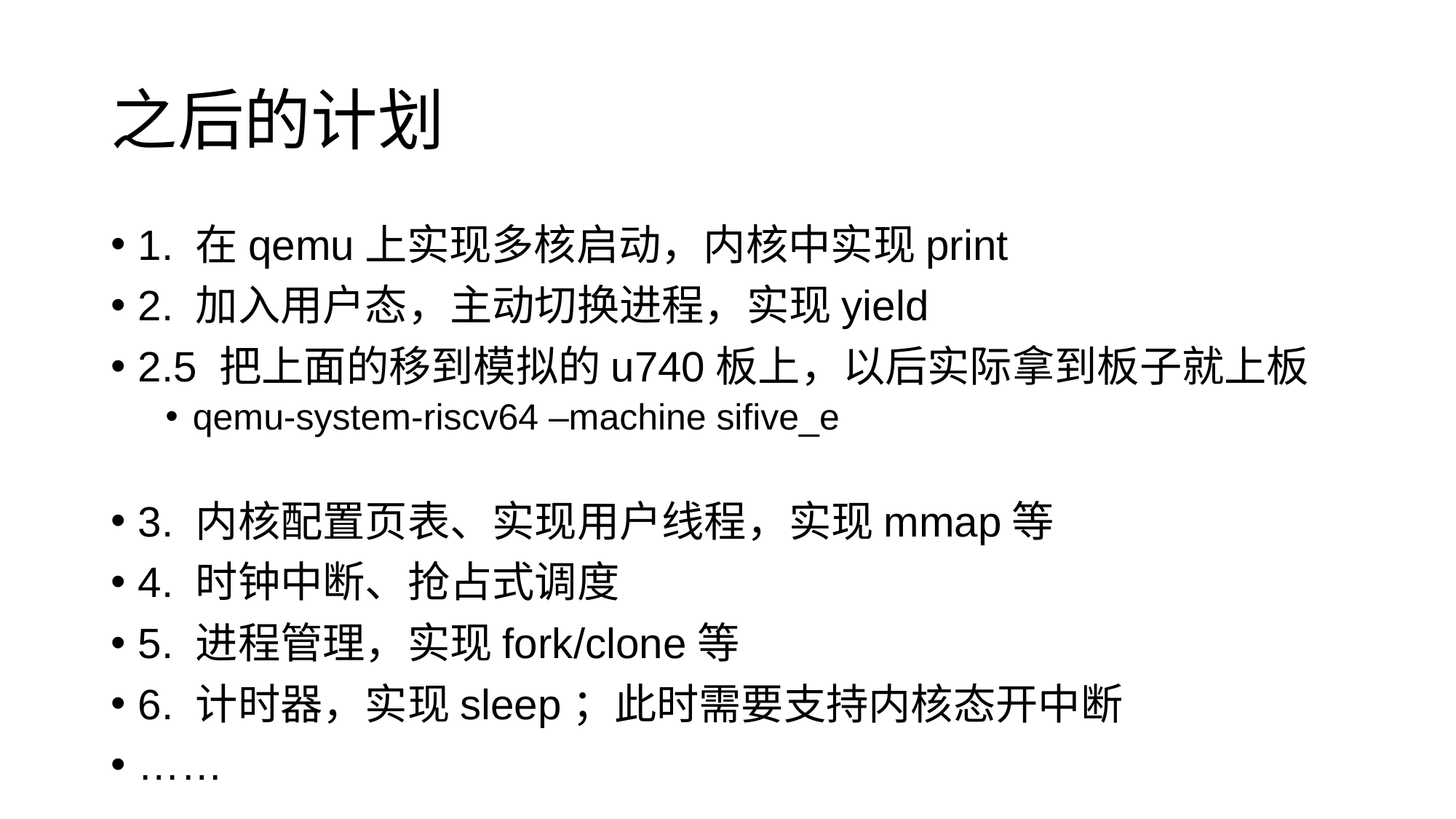

# 之后的计划
1. 在qemu上实现多核启动，内核中实现print
2. 加入用户态，主动切换进程，实现yield
2.5 把上面的移到模拟的u740板上，以后实际拿到板子就上板
qemu-system-riscv64 –machine sifive_e

3. 内核配置页表、实现用户线程，实现mmap等
4. 时钟中断、抢占式调度
5. 进程管理，实现fork/clone等
6. 计时器，实现sleep；此时需要支持内核态开中断
……